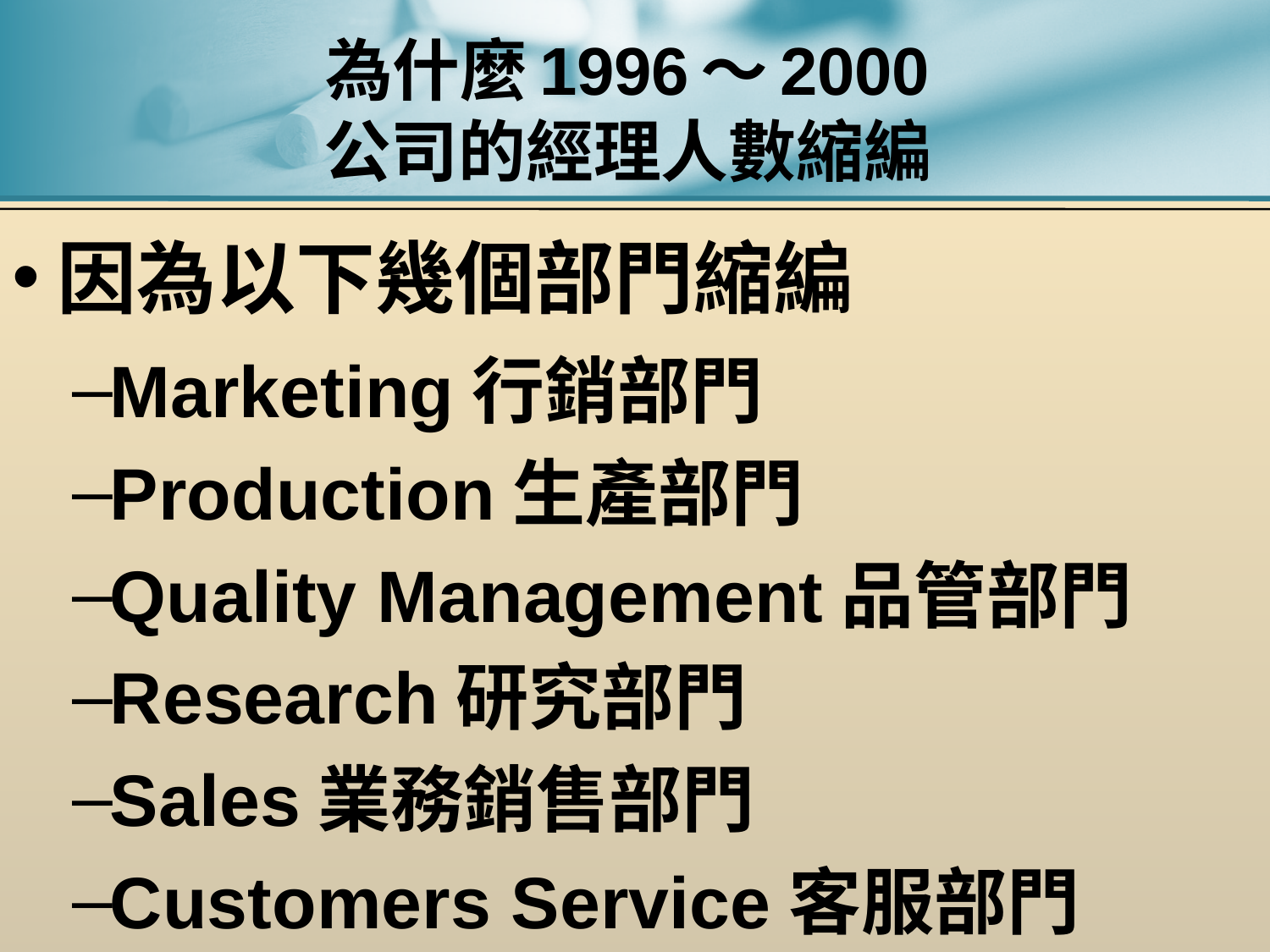

# 為什麼1996～2000 公司的經理人數縮編
因為以下幾個部門縮編
Marketing行銷部門
Production生產部門
Quality Management品管部門
Research研究部門
Sales業務銷售部門
Customers Service客服部門